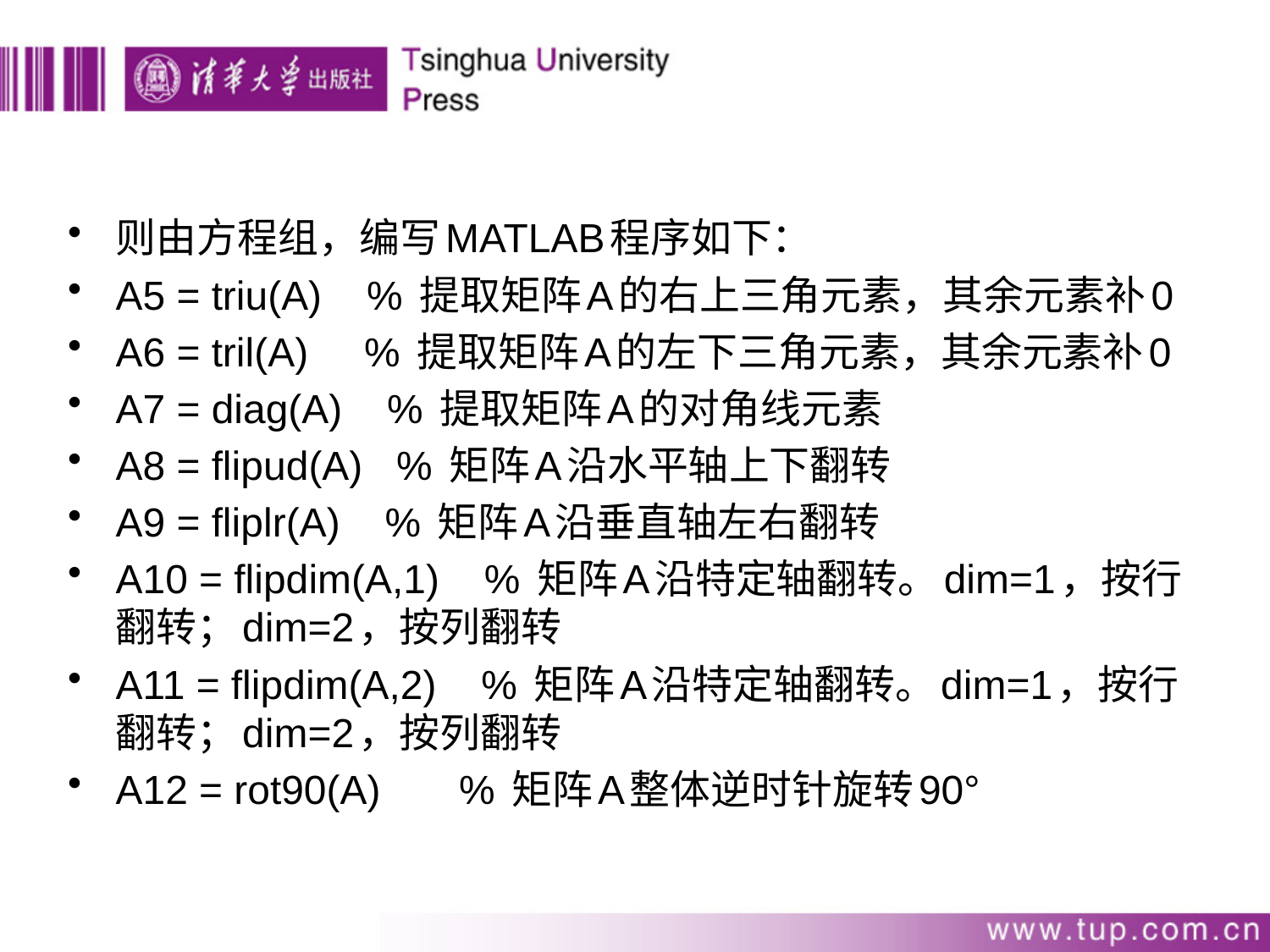

则由方程组，编写MATLAB程序如下：
A5 = triu(A)    % 提取矩阵A的右上三角元素，其余元素补0
A6 = tril(A)     % 提取矩阵A的左下三角元素，其余元素补0
A7 = diag(A)    % 提取矩阵A的对角线元素
A8 = flipud(A)   % 矩阵A沿水平轴上下翻转
A9 = fliplr(A)    % 矩阵A沿垂直轴左右翻转
A10 = flipdim(A,1)    % 矩阵A沿特定轴翻转。dim=1，按行翻转；dim=2，按列翻转
A11 = flipdim(A,2)    % 矩阵A沿特定轴翻转。dim=1，按行翻转；dim=2，按列翻转
A12 = rot90(A)       % 矩阵A整体逆时针旋转90°